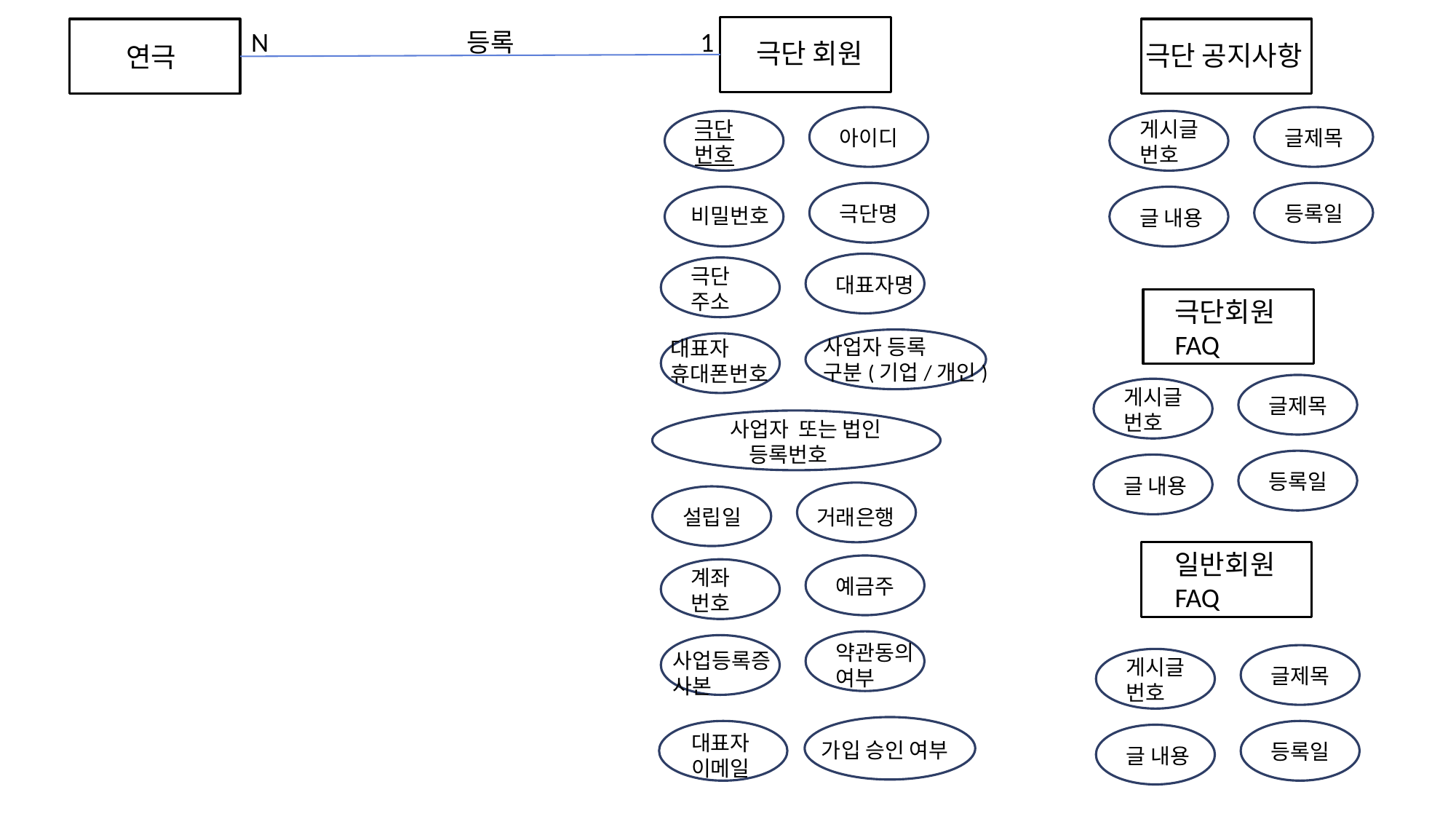

N                               등록                             1

   극단 회원
   극단 공지사항
연극

극단
번호

게시글
번호
아이디
글제목

극단명
등록일
비밀번호
글 내용

극단
주소
대표자명

극단회원 FAQ
사업자 등록
구분(기업/개인)
대표자
휴대폰번호

게시글
번호
글제목

         사업자  또는 법인
             등록번호

등록일
글 내용

설립일
거래은행

일반회원 FAQ

계좌
번호
예금주

약관동의
여부

사업등록증 사본

게시글
번호
글제목

대표자 이메일

가입 승인 여부
등록일
글 내용